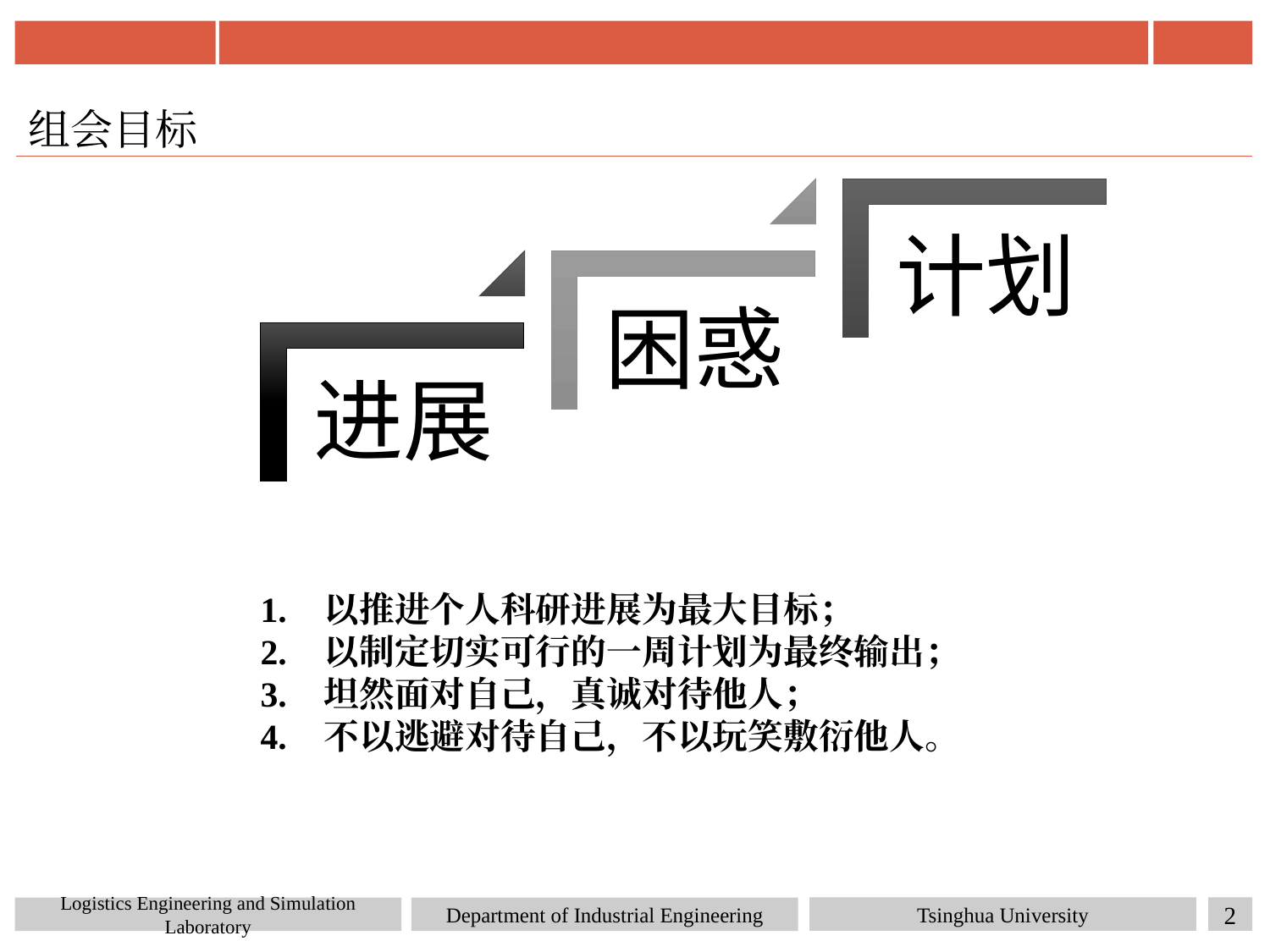

进展
困惑
计划
组会目标
以推进个人科研进展为最大目标；
以制定切实可行的一周计划为最终输出；
坦然面对自己，真诚对待他人；
不以逃避对待自己，不以玩笑敷衍他人。
Tsinghua University

2
Logistics Engineering and Simulation Laboratory
Department of Industrial Engineering